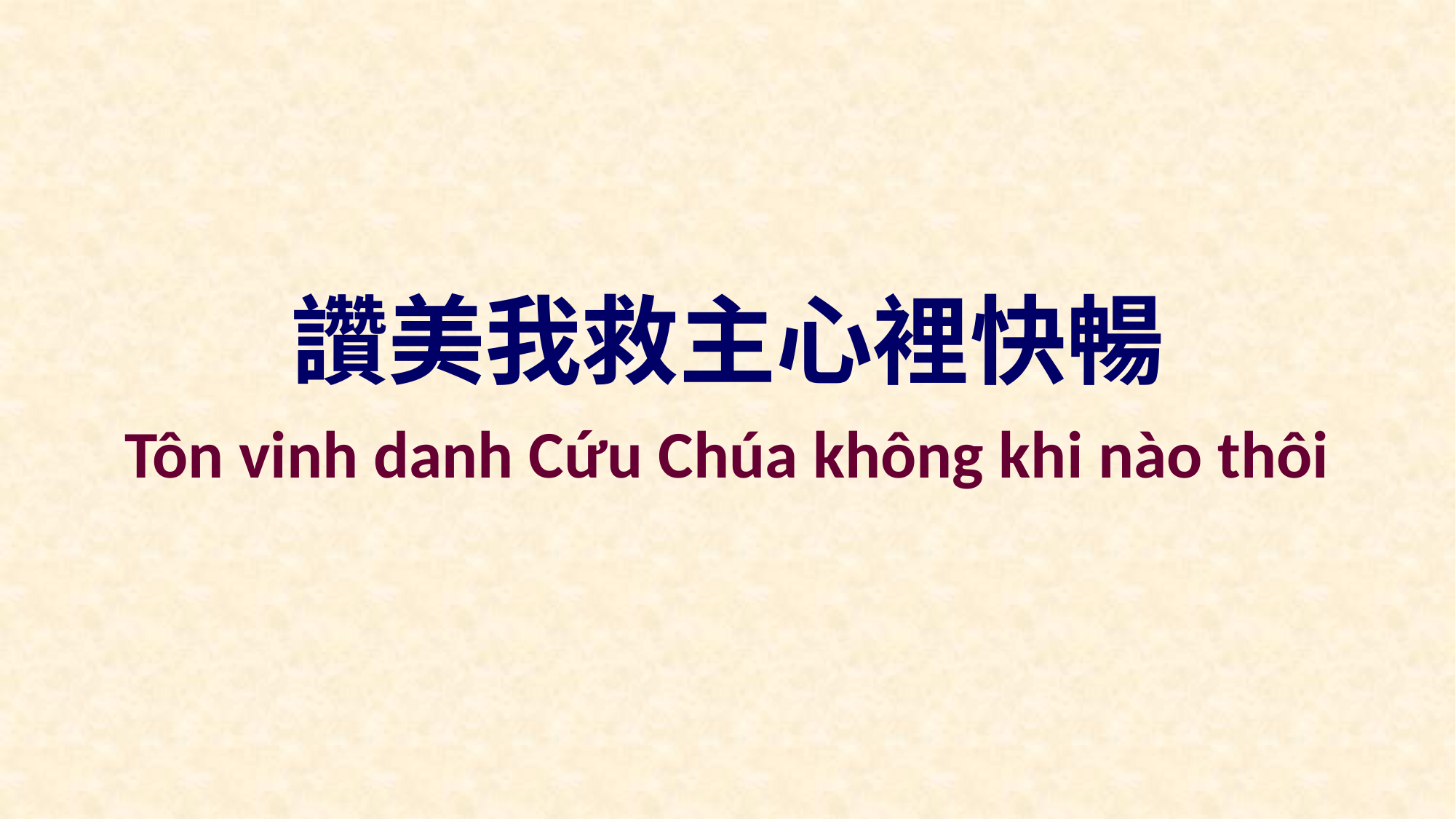

讚美我救主心裡快暢
Tôn vinh danh Cứu Chúa không khi nào thôi